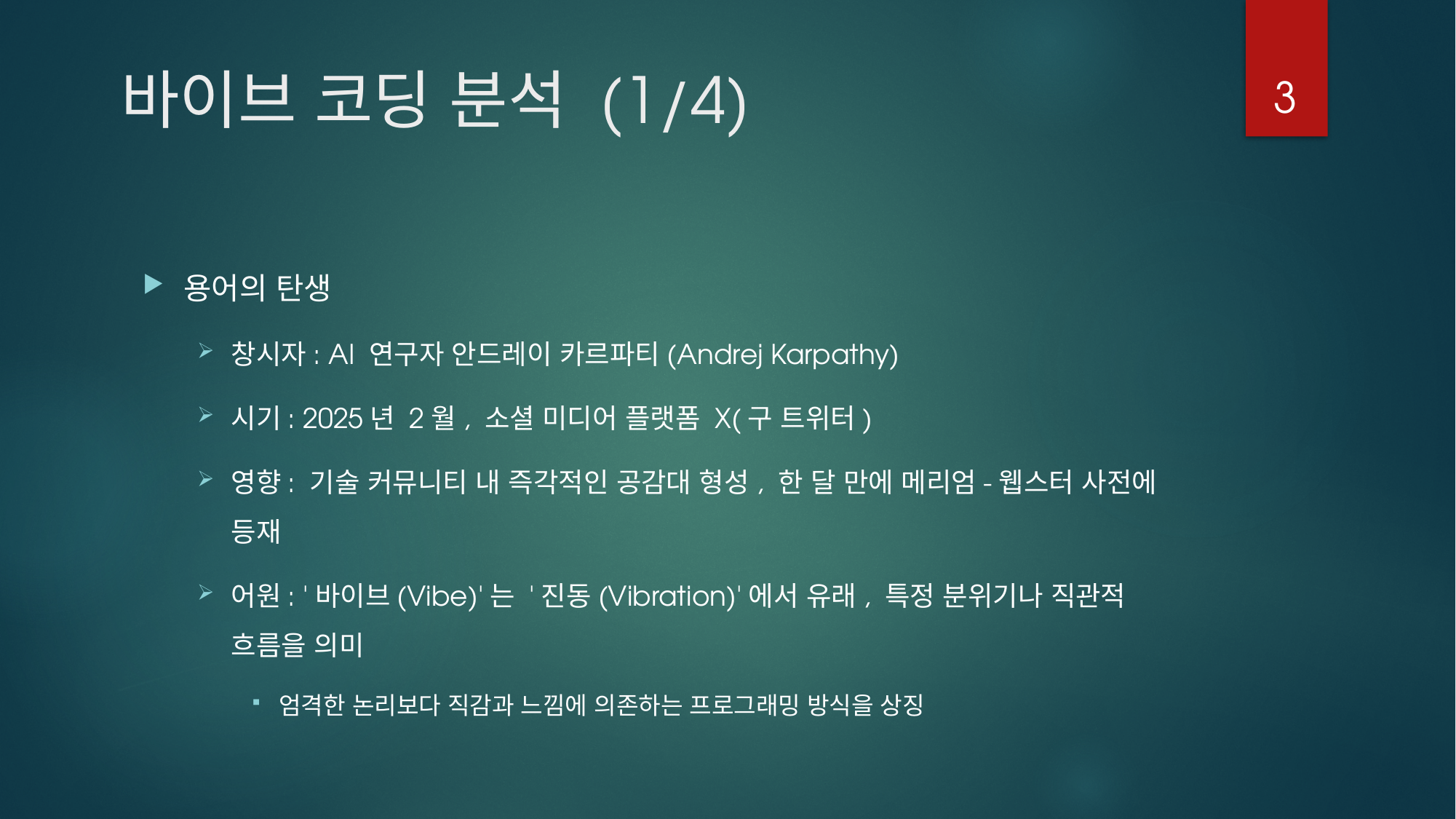

3
# 바이브 코딩 분석 (1/4)
용어의 탄생
창시자: AI 연구자 안드레이 카르파티(Andrej Karpathy)
시기: 2025년 2월, 소셜 미디어 플랫폼 X(구 트위터)
영향: 기술 커뮤니티 내 즉각적인 공감대 형성, 한 달 만에 메리엄-웹스터 사전에 등재
어원: '바이브(Vibe)'는 '진동(Vibration)'에서 유래, 특정 분위기나 직관적 흐름을 의미
엄격한 논리보다 직감과 느낌에 의존하는 프로그래밍 방식을 상징